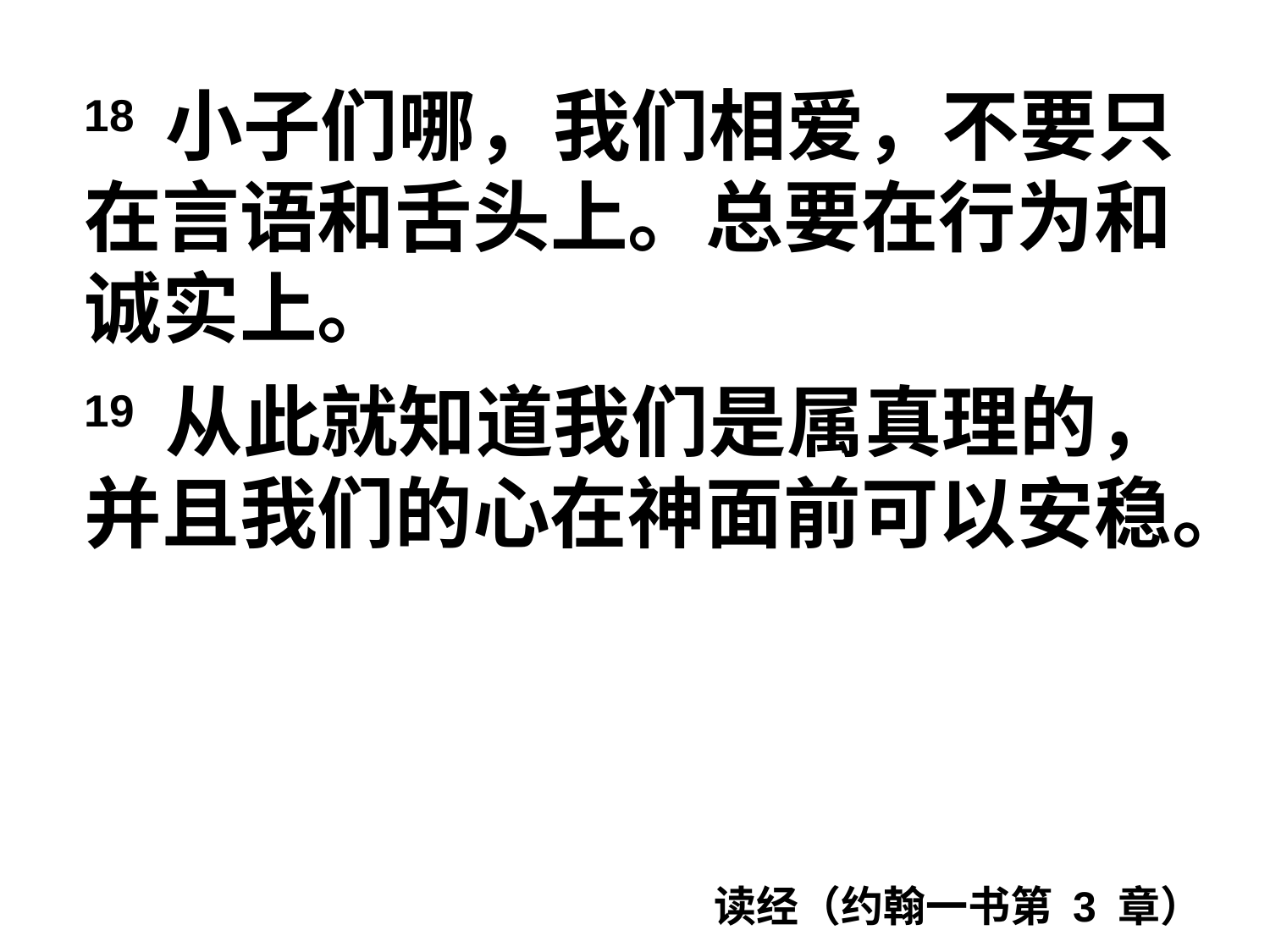

18 小子们哪，我们相爱，不要只在言语和舌头上。总要在行为和诚实上。
19 从此就知道我们是属真理的，并且我们的心在神面前可以安稳。
读经（约翰一书第 3 章）